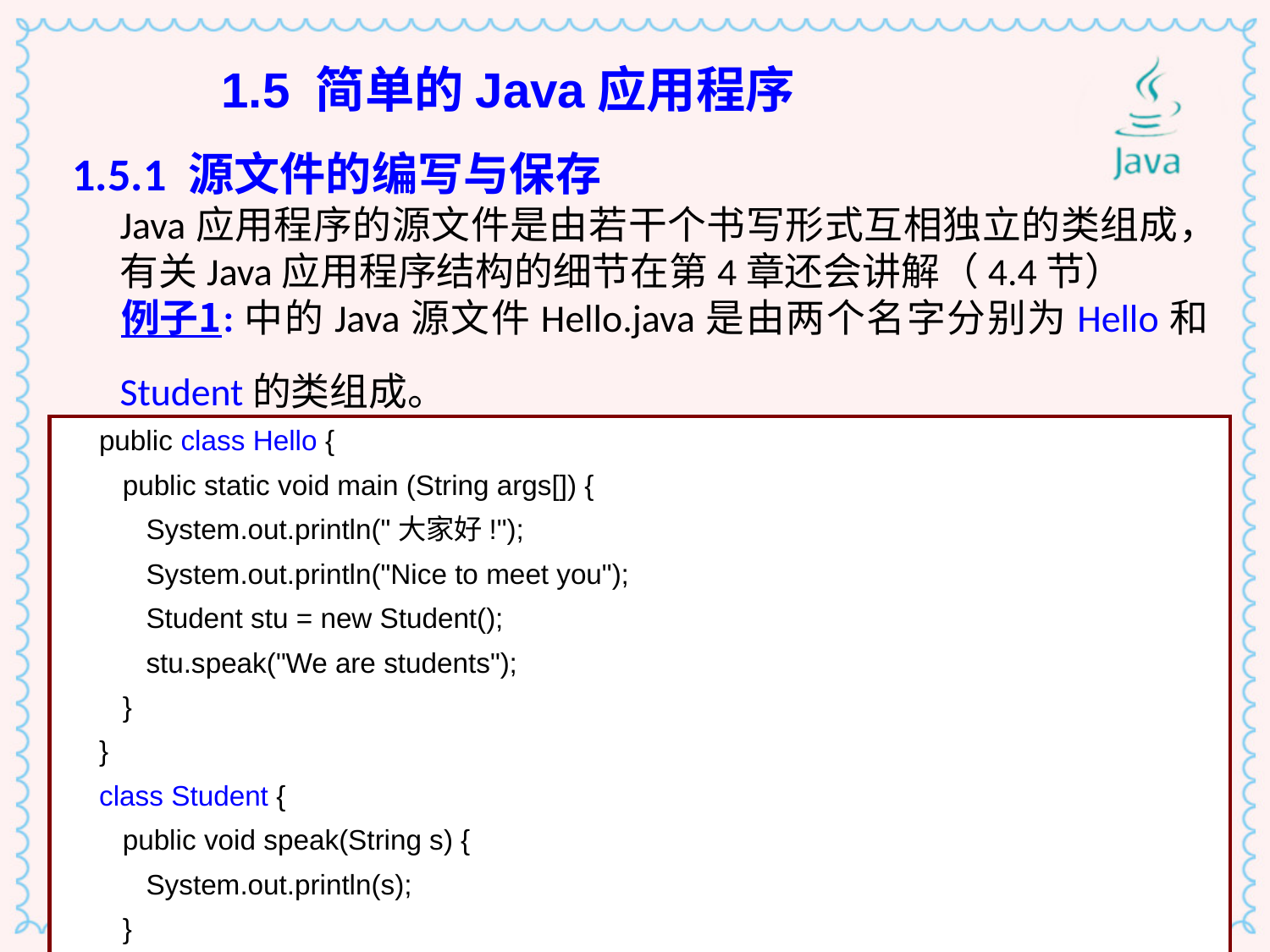

# 1.5 简单的Java应用程序
1.5.1 源文件的编写与保存
	Java应用程序的源文件是由若干个书写形式互相独立的类组成，有关Java应用程序结构的细节在第4章还会讲解（4.4节）
	例子1:中的Java源文件Hello.java是由两个名字分别为Hello和Student的类组成。

public class Hello {
   public static void main (String args[]) {
      System.out.println("大家好!");
      System.out.println("Nice to meet you");
      Student stu = new Student();
      stu.speak("We are students");
   }
}
class Student {
   public void speak(String s) {
      System.out.println(s);
   }
}